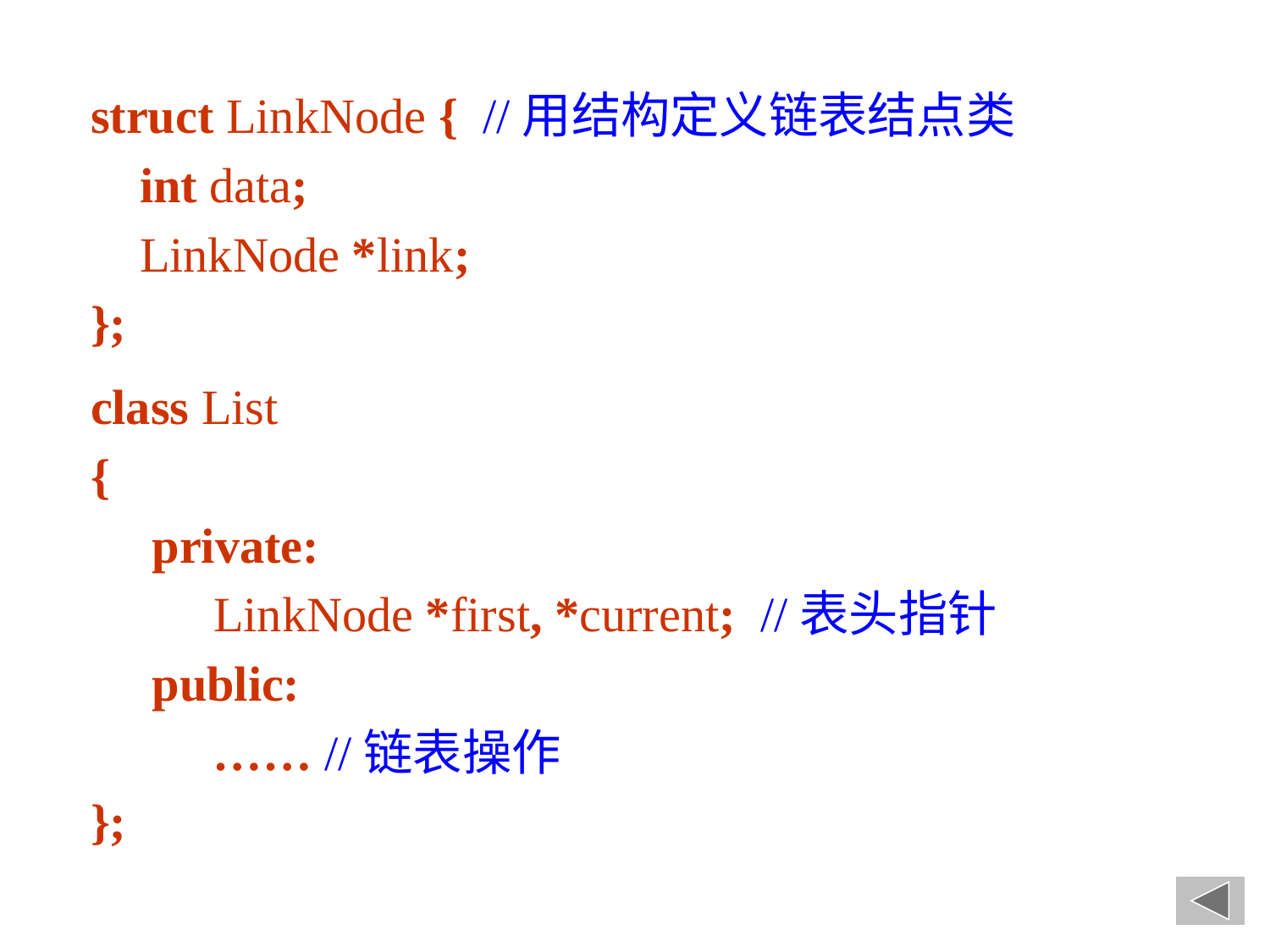

struct LinkNode {  //用结构定义链表结点类
    int data;
    LinkNode *link;
};
class List
{
     private:
          LinkNode *first, *current;  //表头指针
     public:
          …… //链表操作
};
84